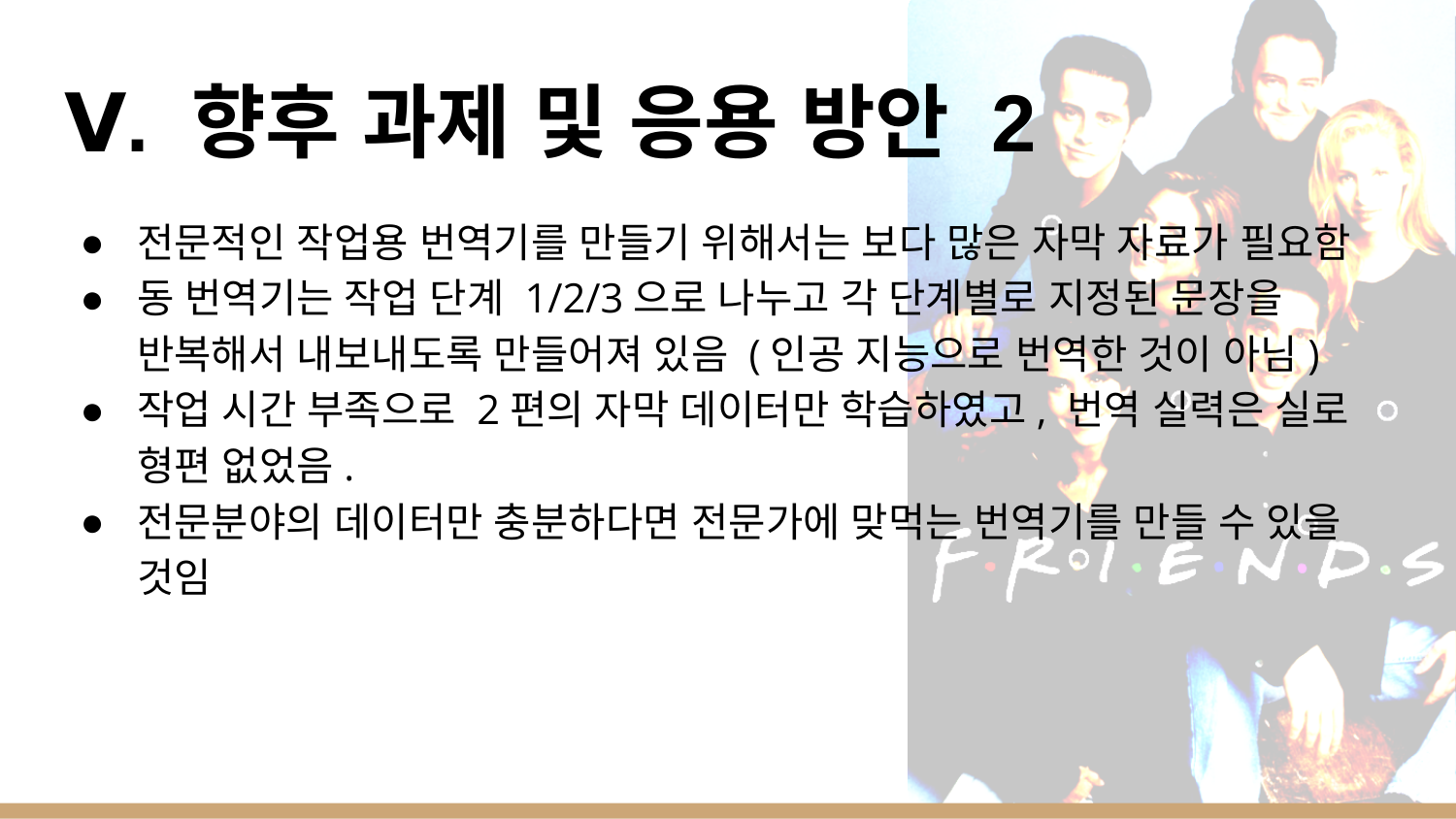

# Ⅴ. 향후 과제 및 응용 방안 2
전문적인 작업용 번역기를 만들기 위해서는 보다 많은 자막 자료가 필요함
동 번역기는 작업 단계 1/2/3으로 나누고 각 단계별로 지정된 문장을 반복해서 내보내도록 만들어져 있음 (인공 지능으로 번역한 것이 아님)
작업 시간 부족으로 2편의 자막 데이터만 학습하였고, 번역 실력은 실로 형편 없었음.
전문분야의 데이터만 충분하다면 전문가에 맞먹는 번역기를 만들 수 있을 것임